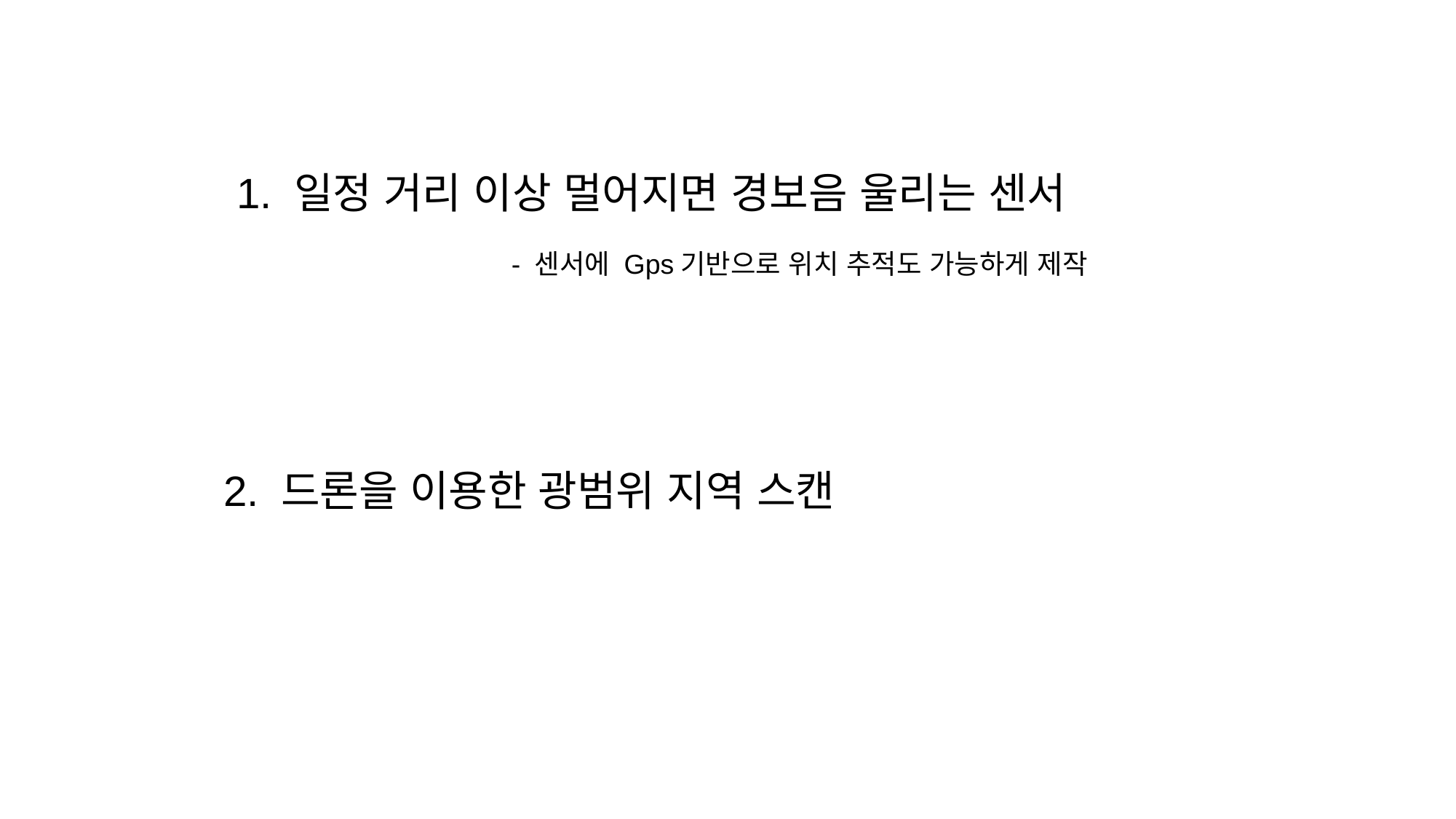

1. 일정 거리 이상 멀어지면 경보음 울리는 센서
- 센서에 Gps기반으로 위치 추적도 가능하게 제작
2. 드론을 이용한 광범위 지역 스캔